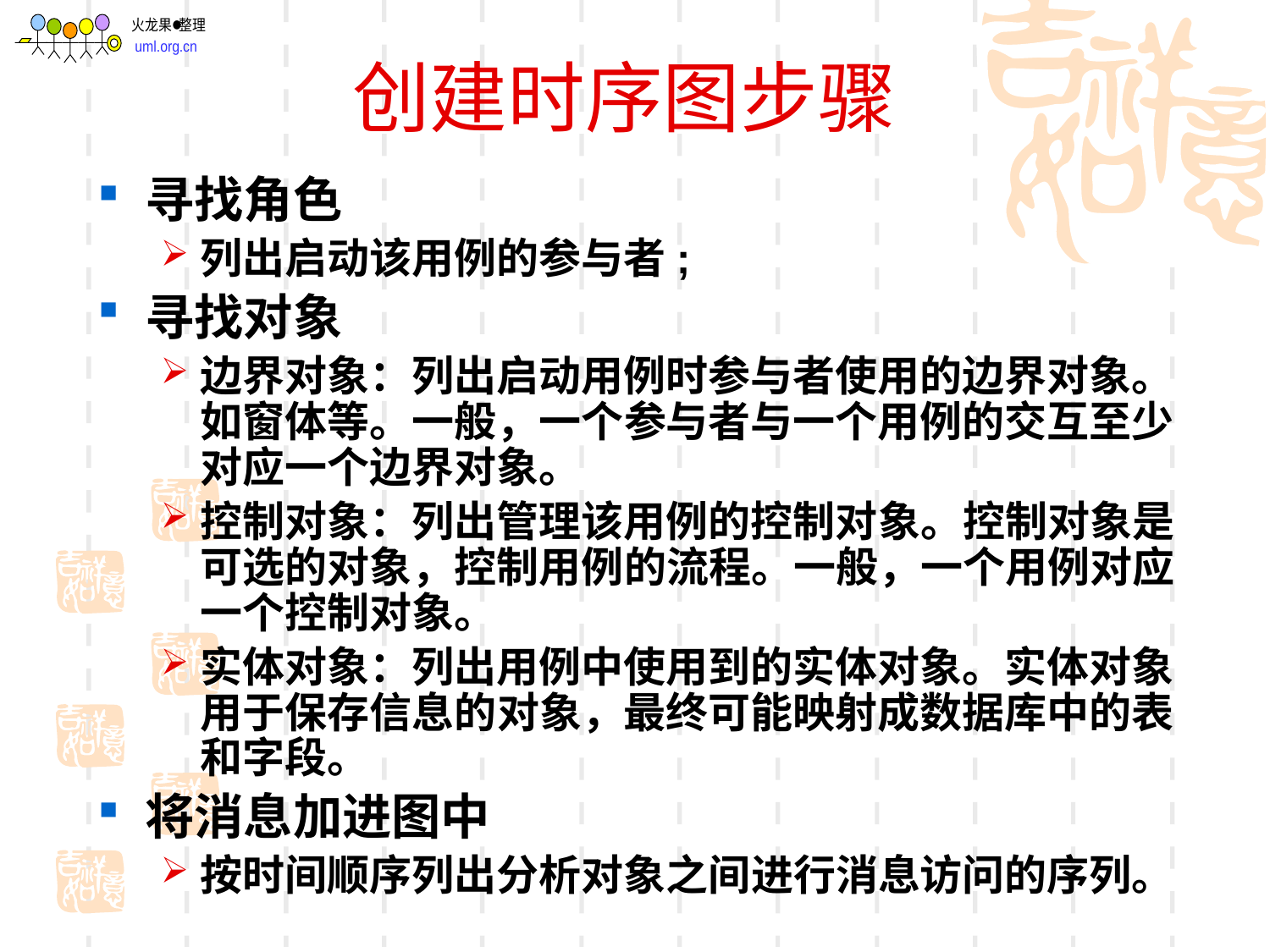

# 创建时序图步骤
寻找角色
列出启动该用例的参与者;
寻找对象
边界对象：列出启动用例时参与者使用的边界对象。如窗体等。一般，一个参与者与一个用例的交互至少对应一个边界对象。
控制对象：列出管理该用例的控制对象。控制对象是可选的对象，控制用例的流程。一般，一个用例对应一个控制对象。
实体对象：列出用例中使用到的实体对象。实体对象用于保存信息的对象，最终可能映射成数据库中的表和字段。
将消息加进图中
按时间顺序列出分析对象之间进行消息访问的序列。